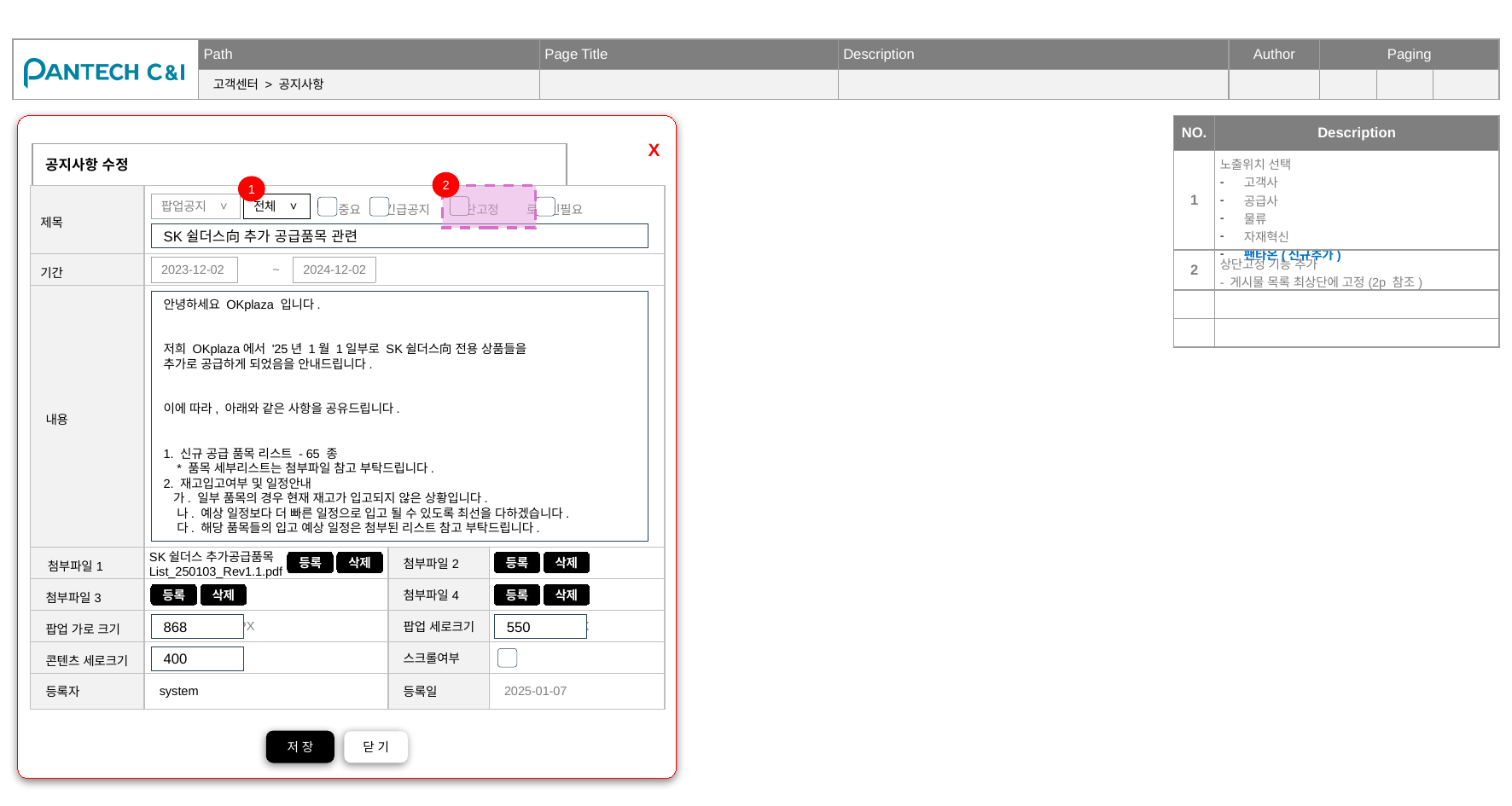

고객센터 > 공지사항

| NO. | Description |
| --- | --- |
| 1 | 노출위치 선택 고객사 공급사 물류 자재혁신 팬타온(신규추가) |
| 2 | 상단고정 기능 추가 - 게시물 목록 최상단에 고정(2p 참조) |
|  |  |
|  |  |
| X |
| --- |
| 공지사항 수정 |
| --- |
2
1
| 제목 |  |  |  |
| --- | --- | --- | --- |
| 기간 |  |  |  |
| 내용 |  |  |  |
| 첨부파일1 | SK쉴더스 추가공급품목 List\_250103\_Rev1.1.pdf | 첨부파일2 |  |
| 첨부파일3 |  | 첨부파일4 |  |
| 팝업 가로 크기 | PX | 팝업 세로크기 | PX |
| 콘텐츠 세로크기 | PX | 스크롤여부 |  |
| 등록자 | system | 등록일 | 2025-01-07 |

| 팝업공지 ˅ |
| --- |
| 전체 ˅ |
| --- |
| 중요 긴급공지 상단고정 로그인필요 |
| --- |

SK쉴더스向 추가 공급품목 관련
| 2023-12-02 |  | ~ | 2024-12-02 |
| --- | --- | --- | --- |
안녕하세요 OKplaza 입니다.

저희 OKplaza에서 '25년 1월 1일부로 SK쉴더스向 전용 상품들을
추가로 공급하게 되었음을 안내드립니다.

이에 따라, 아래와 같은 사항을 공유드립니다.

1. 신규 공급 품목 리스트 - 65 종
   * 품목 세부리스트는 첨부파일 참고 부탁드립니다.
2. 재고입고여부 및 일정안내
  가. 일부 품목의 경우 현재 재고가 입고되지 않은 상황입니다.
   나. 예상 일정보다 더 빠른 일정으로 입고 될 수 있도록 최선을 다하겠습니다.
   다. 해당 품목들의 입고 예상 일정은 첨부된 리스트 참고 부탁드립니다.
등록
삭제
등록
삭제
등록
삭제
등록
삭제
868
550
400

저 장
닫 기